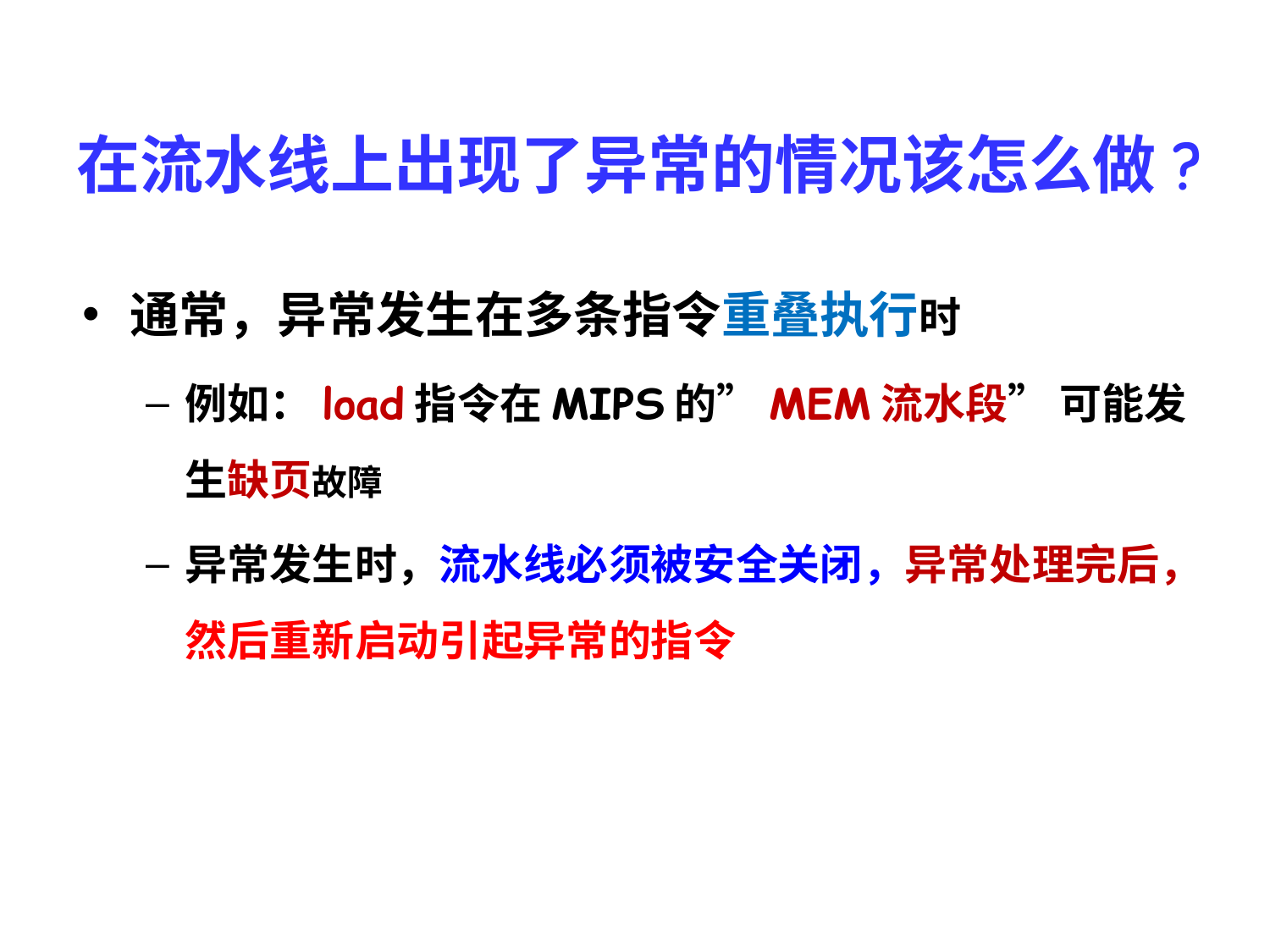

在流水线上出现了异常的情况该怎么做?
通常，异常发生在多条指令重叠执行时
例如：load指令在MIPS的”MEM流水段” 可能发生缺页故障
异常发生时，流水线必须被安全关闭，异常处理完后，然后重新启动引起异常的指令

15